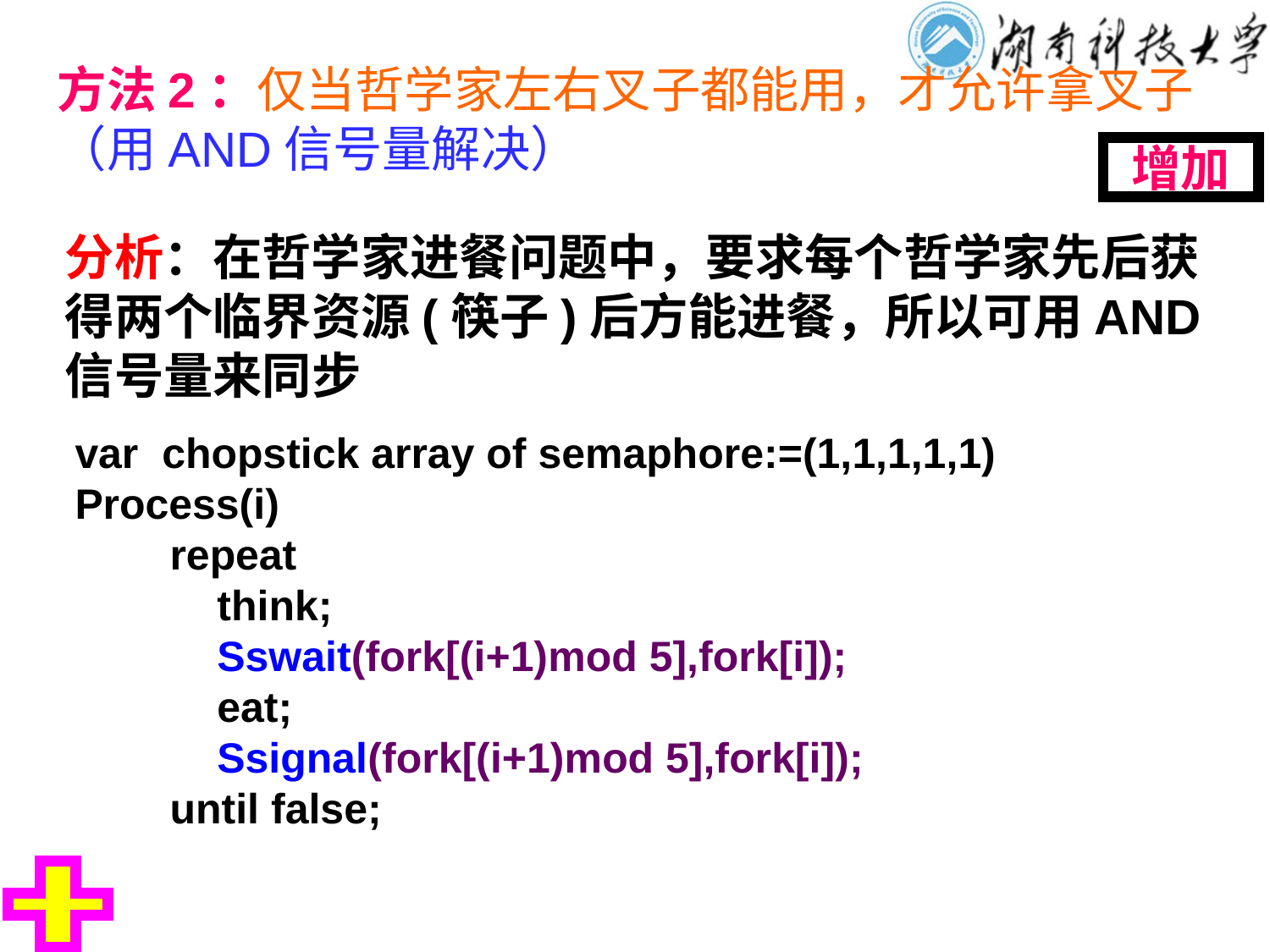

# 方法2：仅当哲学家左右叉子都能用，才允许拿叉子 （用AND信号量解决）
增加
分析：在哲学家进餐问题中，要求每个哲学家先后获得两个临界资源(筷子)后方能进餐，所以可用AND信号量来同步
var  chopstick array of semaphore:=(1,1,1,1,1)
Process(i)
        repeat
            think;
            Sswait(fork[(i+1)mod 5],fork[i]);
            eat;
            Ssignal(fork[(i+1)mod 5],fork[i]);
        until false;